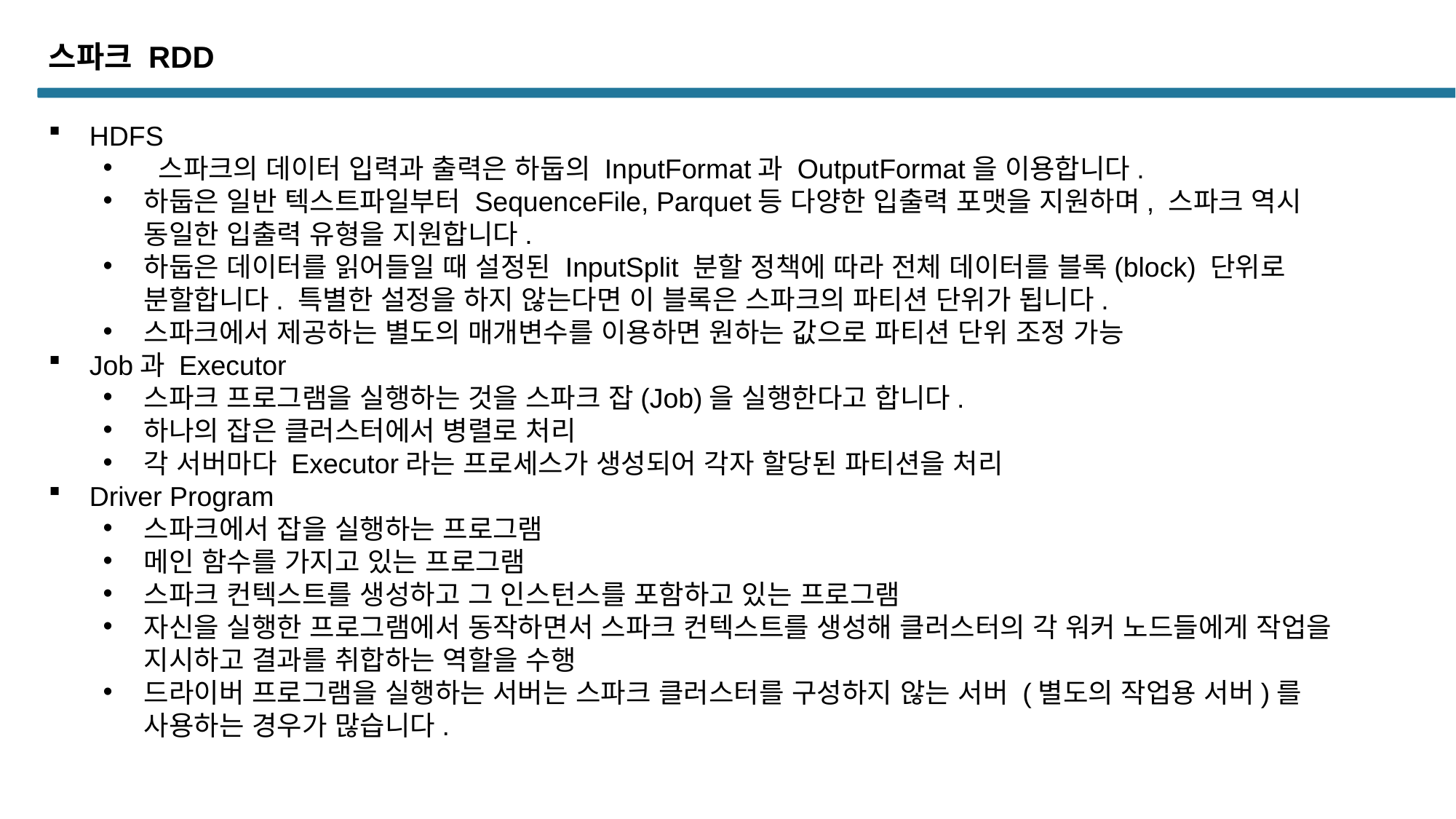

스파크 RDD
HDFS
 스파크의 데이터 입력과 출력은 하둡의 InputFormat과 OutputFormat을 이용합니다.
하둡은 일반 텍스트파일부터 SequenceFile, Parquet등 다양한 입출력 포맷을 지원하며, 스파크 역시 동일한 입출력 유형을 지원합니다.
하둡은 데이터를 읽어들일 때 설정된 InputSplit 분할 정책에 따라 전체 데이터를 블록(block) 단위로 분할합니다. 특별한 설정을 하지 않는다면 이 블록은 스파크의 파티션 단위가 됩니다.
스파크에서 제공하는 별도의 매개변수를 이용하면 원하는 값으로 파티션 단위 조정 가능
Job과 Executor
스파크 프로그램을 실행하는 것을 스파크 잡(Job)을 실행한다고 합니다.
하나의 잡은 클러스터에서 병렬로 처리
각 서버마다 Executor라는 프로세스가 생성되어 각자 할당된 파티션을 처리
Driver Program
스파크에서 잡을 실행하는 프로그램
메인 함수를 가지고 있는 프로그램
스파크 컨텍스트를 생성하고 그 인스턴스를 포함하고 있는 프로그램
자신을 실행한 프로그램에서 동작하면서 스파크 컨텍스트를 생성해 클러스터의 각 워커 노드들에게 작업을 지시하고 결과를 취합하는 역할을 수행
드라이버 프로그램을 실행하는 서버는 스파크 클러스터를 구성하지 않는 서버 (별도의 작업용 서버)를 사용하는 경우가 많습니다.